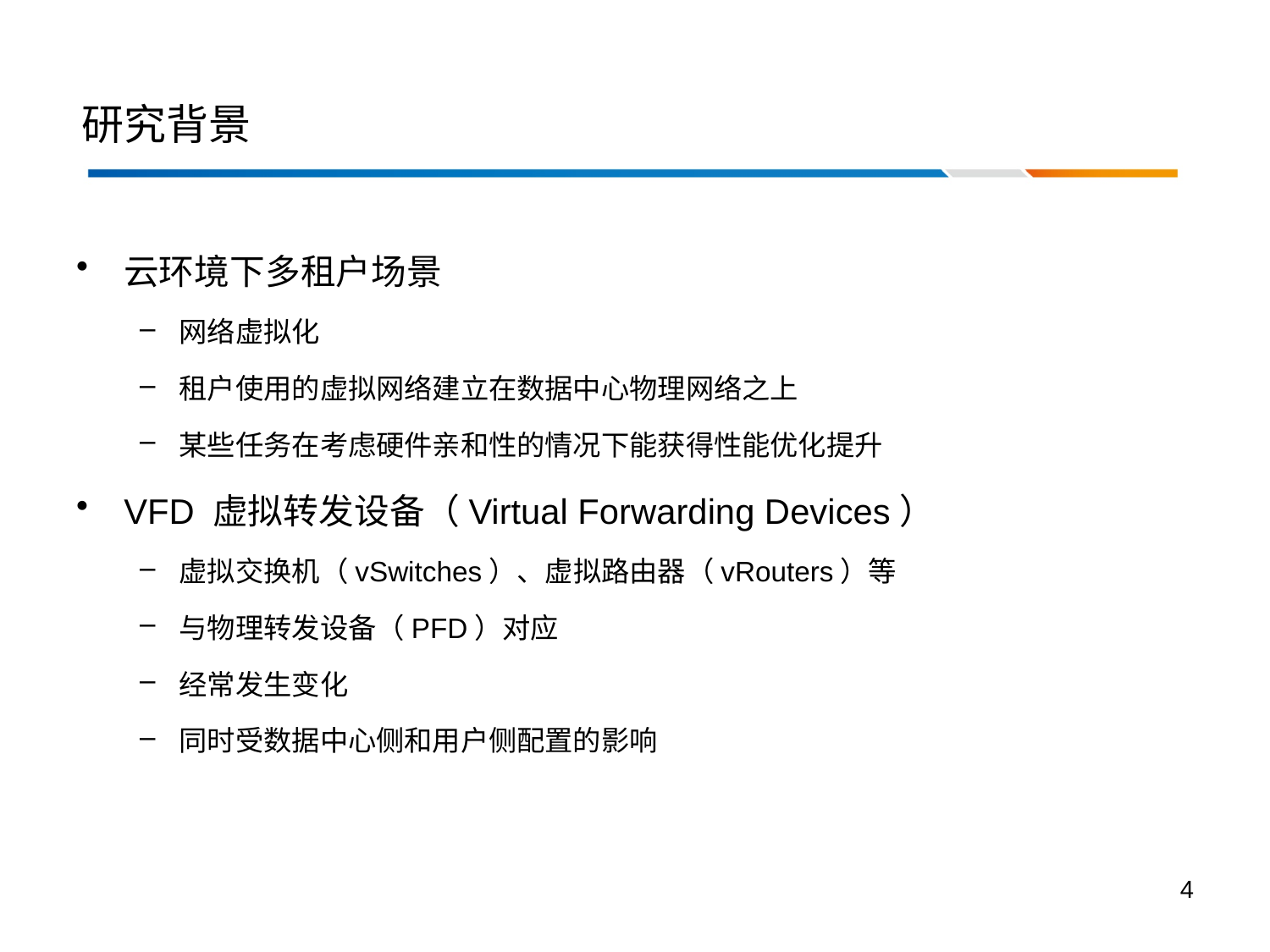

# 研究背景
云环境下多租户场景
网络虚拟化
租户使用的虚拟网络建立在数据中心物理网络之上
某些任务在考虑硬件亲和性的情况下能获得性能优化提升
VFD 虚拟转发设备（Virtual Forwarding Devices）
虚拟交换机（vSwitches）、虚拟路由器（vRouters）等
与物理转发设备（PFD）对应
经常发生变化
同时受数据中心侧和用户侧配置的影响
4